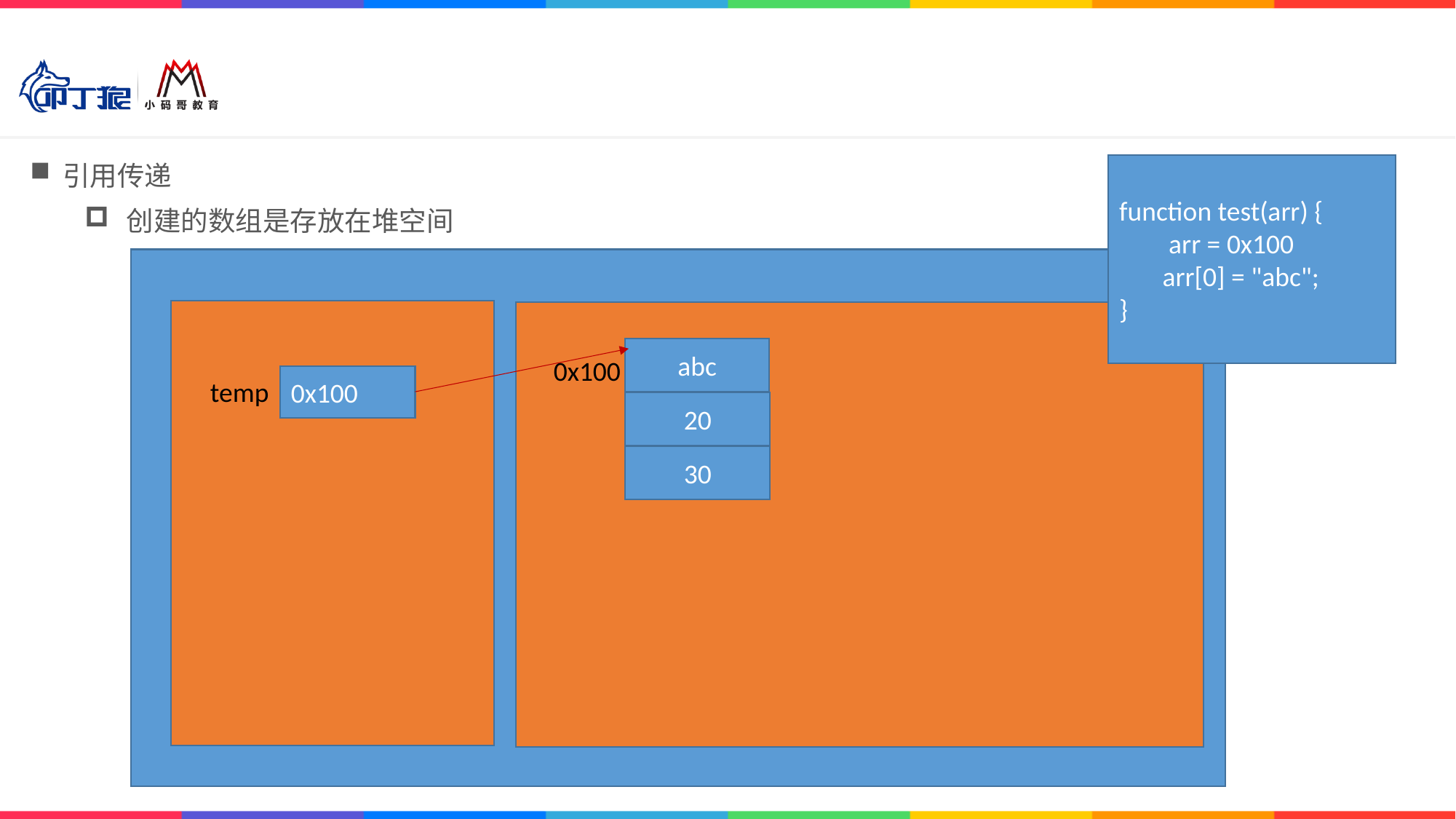

#
引用传递
创建的数组是存放在堆空间
function test(arr) {
        arr = 0x100
       arr[0] = "abc";
}

abc
0x100
0x100
temp
20
30